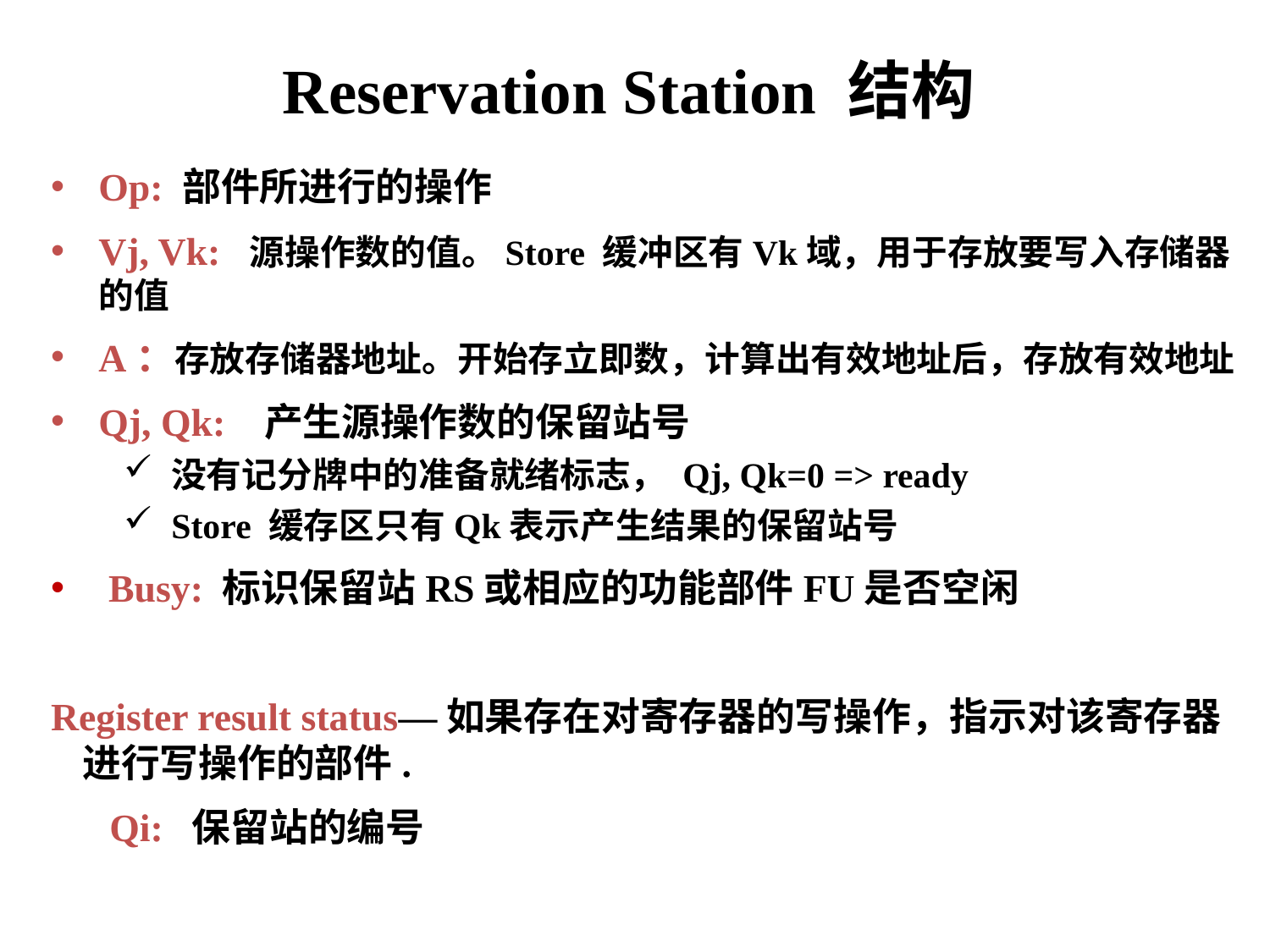

Reservation Station 结构
Op: 部件所进行的操作
Vj, Vk:  源操作数的值。Store 缓冲区有Vk域，用于存放要写入存储器的值
A：存放存储器地址。开始存立即数，计算出有效地址后，存放有效地址
Qj, Qk:   产生源操作数的保留站号
没有记分牌中的准备就绪标志， Qj, Qk=0 => ready
Store 缓存区只有Qk表示产生结果的保留站号
 Busy: 标识保留站RS或相应的功能部件FU是否空闲

Register result status—如果存在对寄存器的写操作，指示对该寄存器进行写操作的部件.
      Qi:  保留站的编号